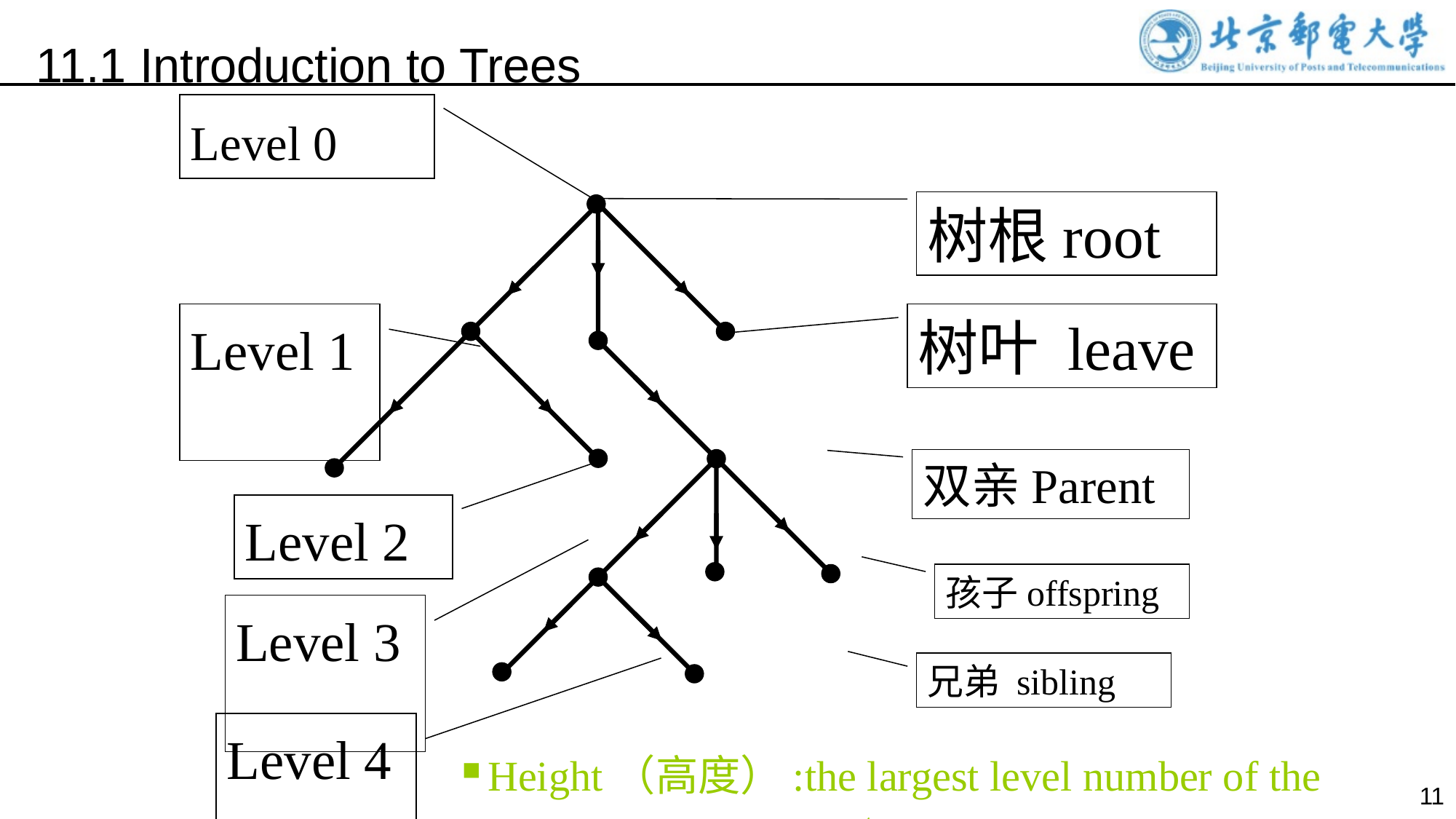

11.1 Introduction to Trees
Level 0
树根root

Level 1
树叶 leave

双亲Parent

Level 2

孩子offspring

Level 3

兄弟 sibling

Level 4
Height（高度）:the largest level number of the tree